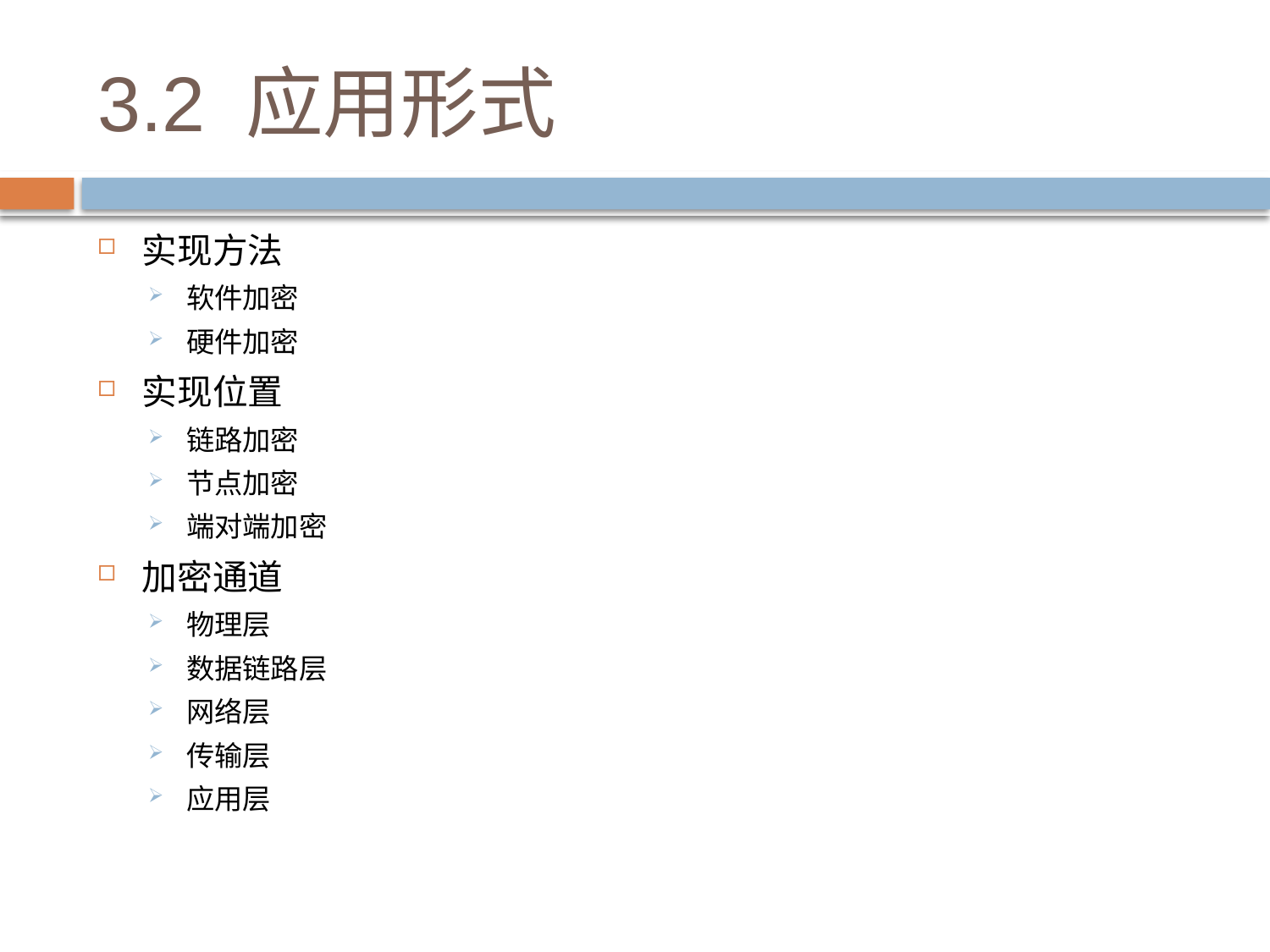

# 3.2 应用形式
实现方法
软件加密
硬件加密
实现位置
链路加密
节点加密
端对端加密
加密通道
物理层
数据链路层
网络层
传输层
应用层